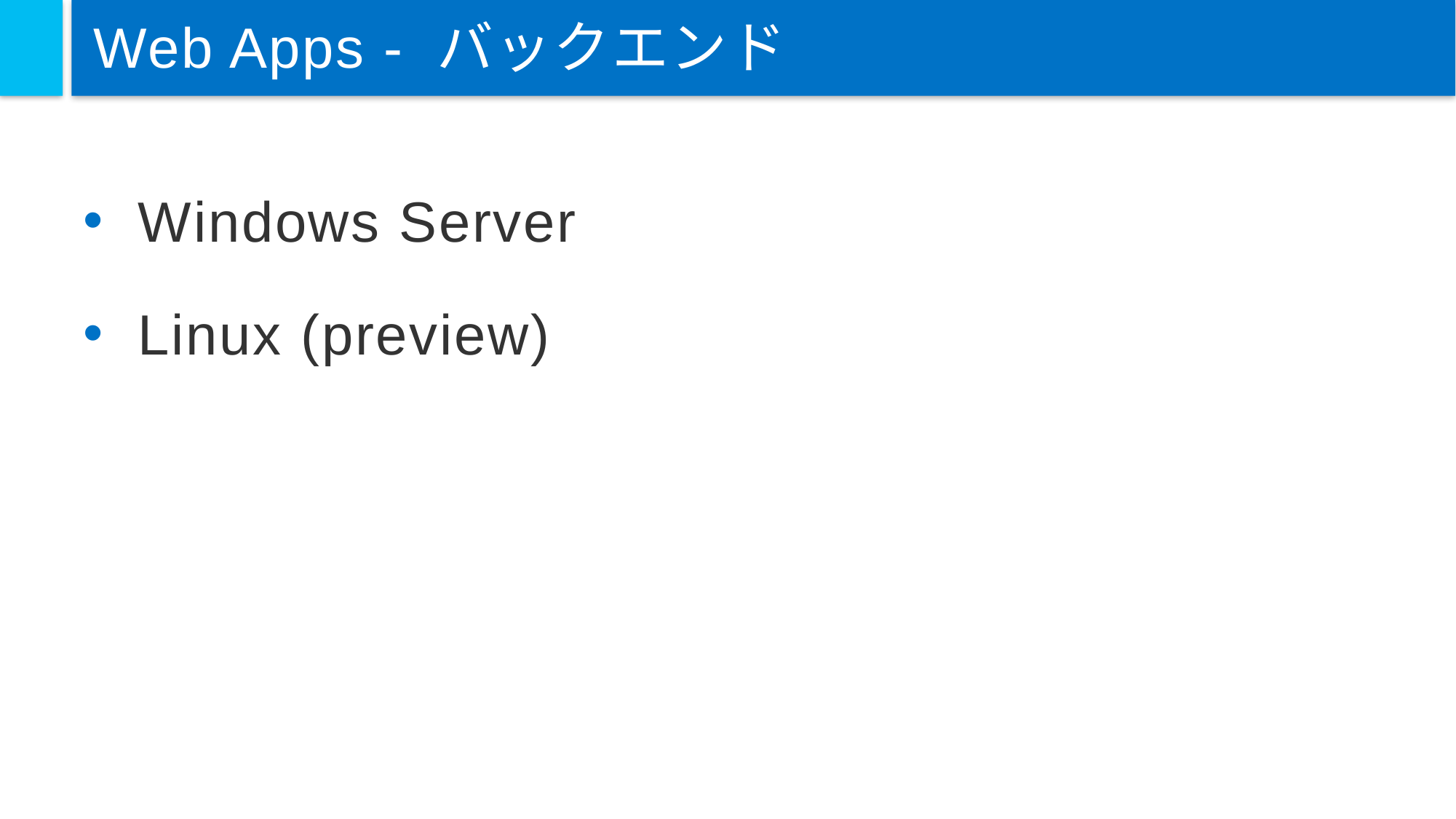

# Web Apps - バックエンド
Windows Server
Linux (preview)